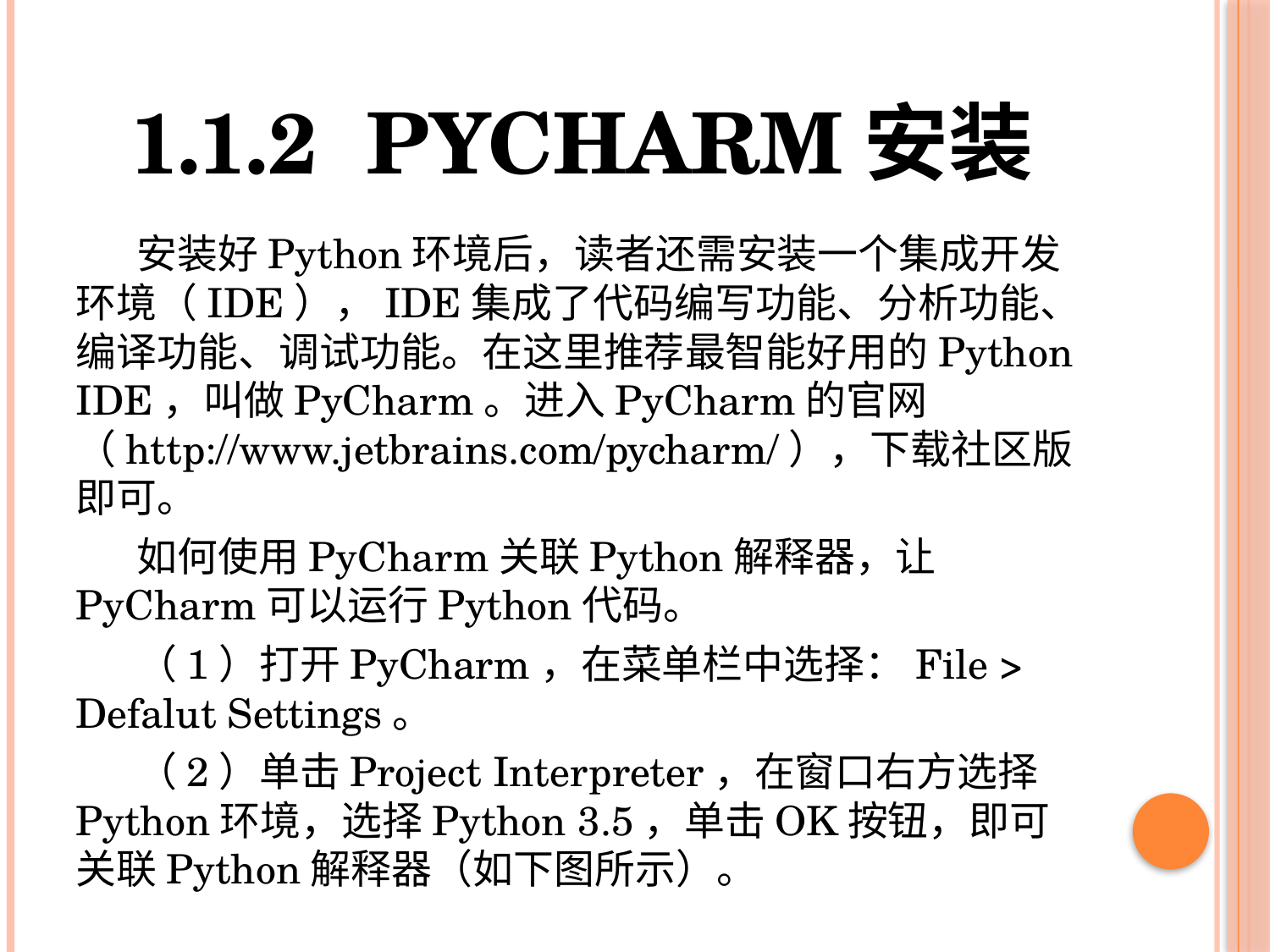

# 1.1.2  PyCharm安装
安装好Python环境后，读者还需安装一个集成开发环境（IDE），IDE集成了代码编写功能、分析功能、编译功能、调试功能。在这里推荐最智能好用的Python IDE，叫做PyCharm。进入PyCharm的官网（http://www.jetbrains.com/pycharm/），下载社区版即可。
如何使用PyCharm关联Python解释器，让PyCharm可以运行Python代码。
（1）打开PyCharm，在菜单栏中选择：File > Defalut Settings。
（2）单击Project Interpreter，在窗口右方选择Python环境，选择Python 3.5，单击OK按钮，即可关联Python解释器（如下图所示）。